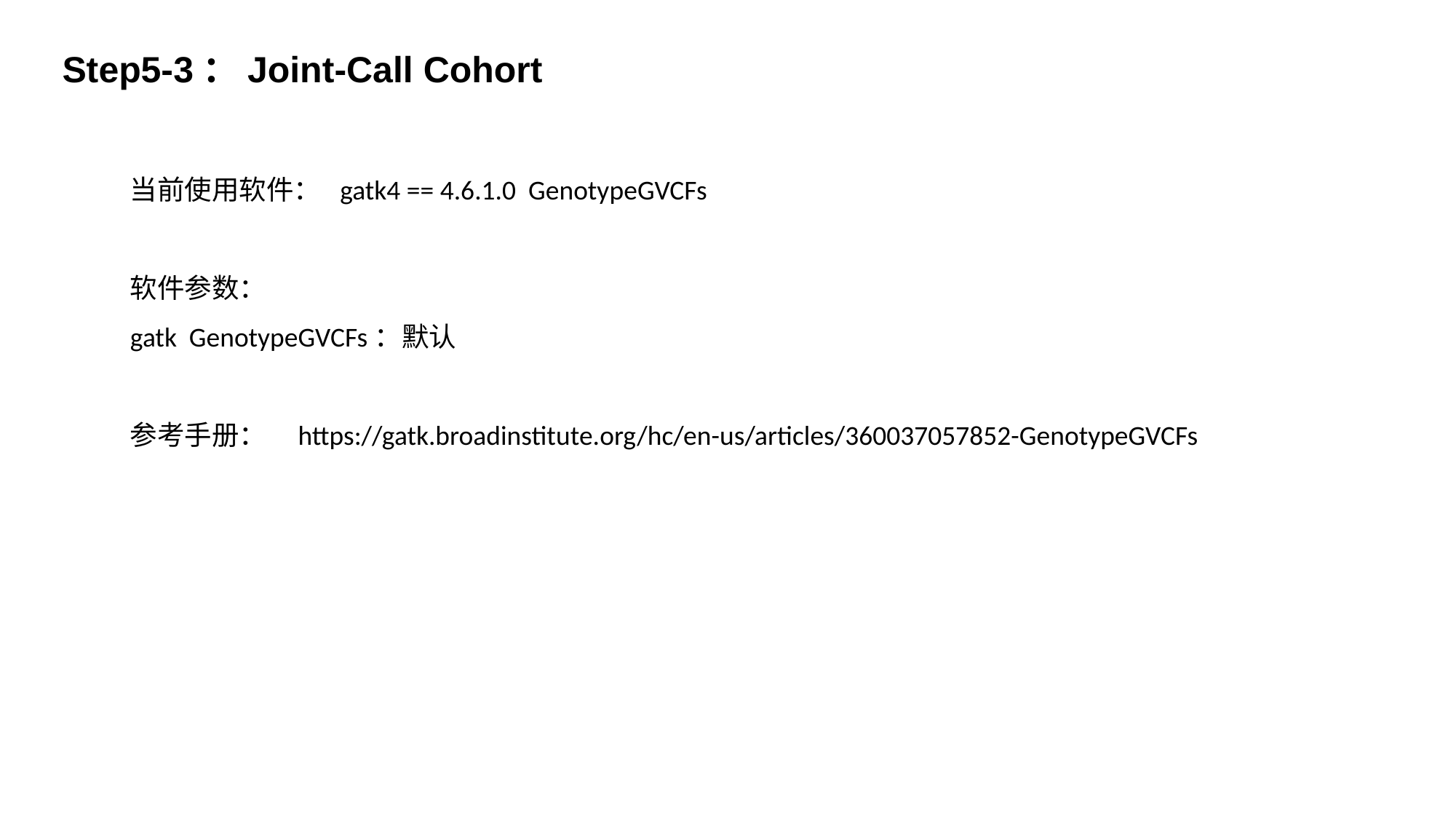

Step5-3：Joint-Call Cohort
当前使用软件：  gatk4 == 4.6.1.0  GenotypeGVCFs

软件参数：
gatk  GenotypeGVCFs：默认

参考手册：    https://gatk.broadinstitute.org/hc/en-us/articles/360037057852-GenotypeGVCFs